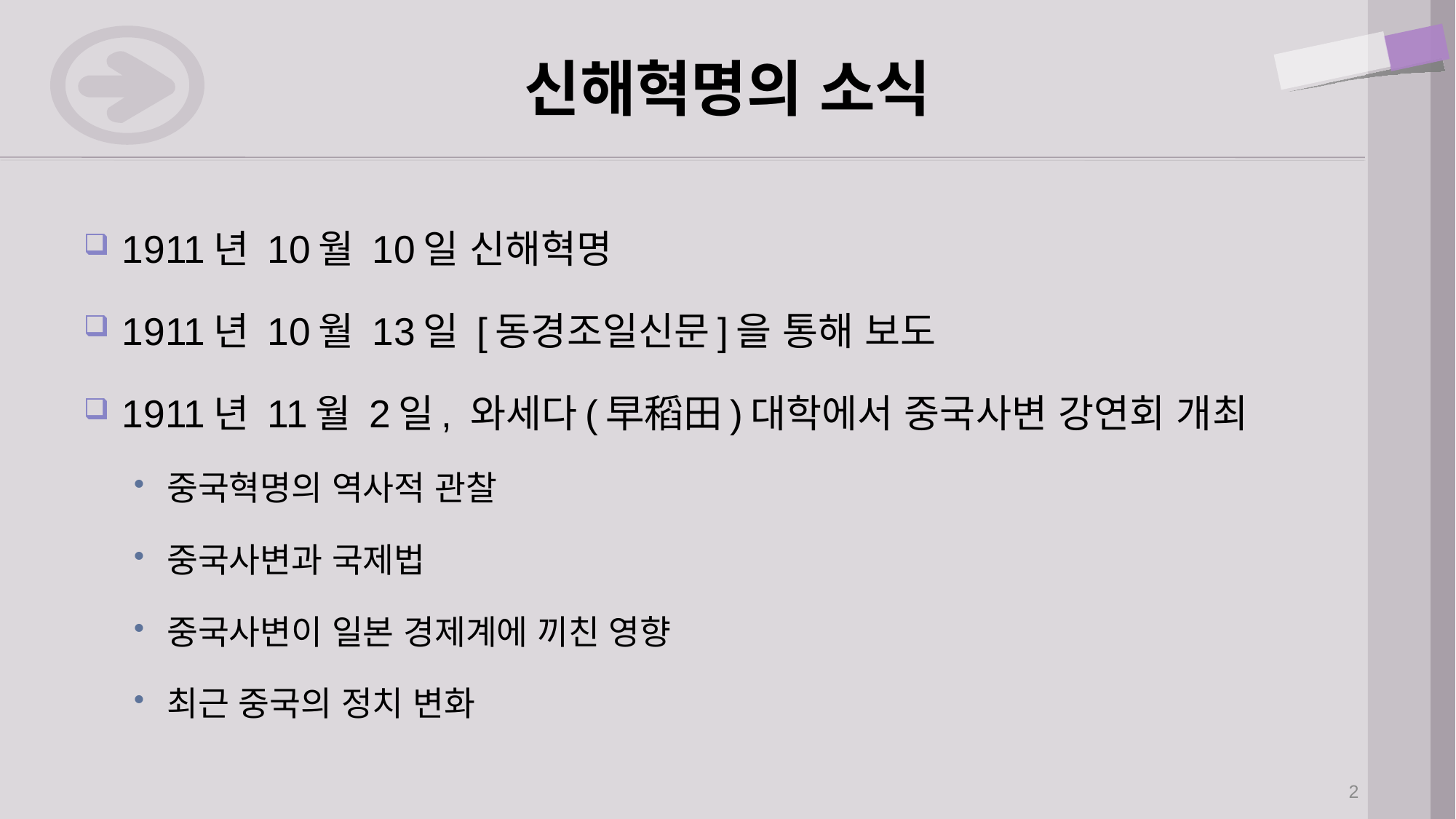

# 신해혁명의 소식
1911년 10월 10일 신해혁명
1911년 10월 13일 [동경조일신문]을 통해 보도
1911년 11월 2일, 와세다(早稻田)대학에서 중국사변 강연회 개최
중국혁명의 역사적 관찰
중국사변과 국제법
중국사변이 일본 경제계에 끼친 영향
최근 중국의 정치 변화
2